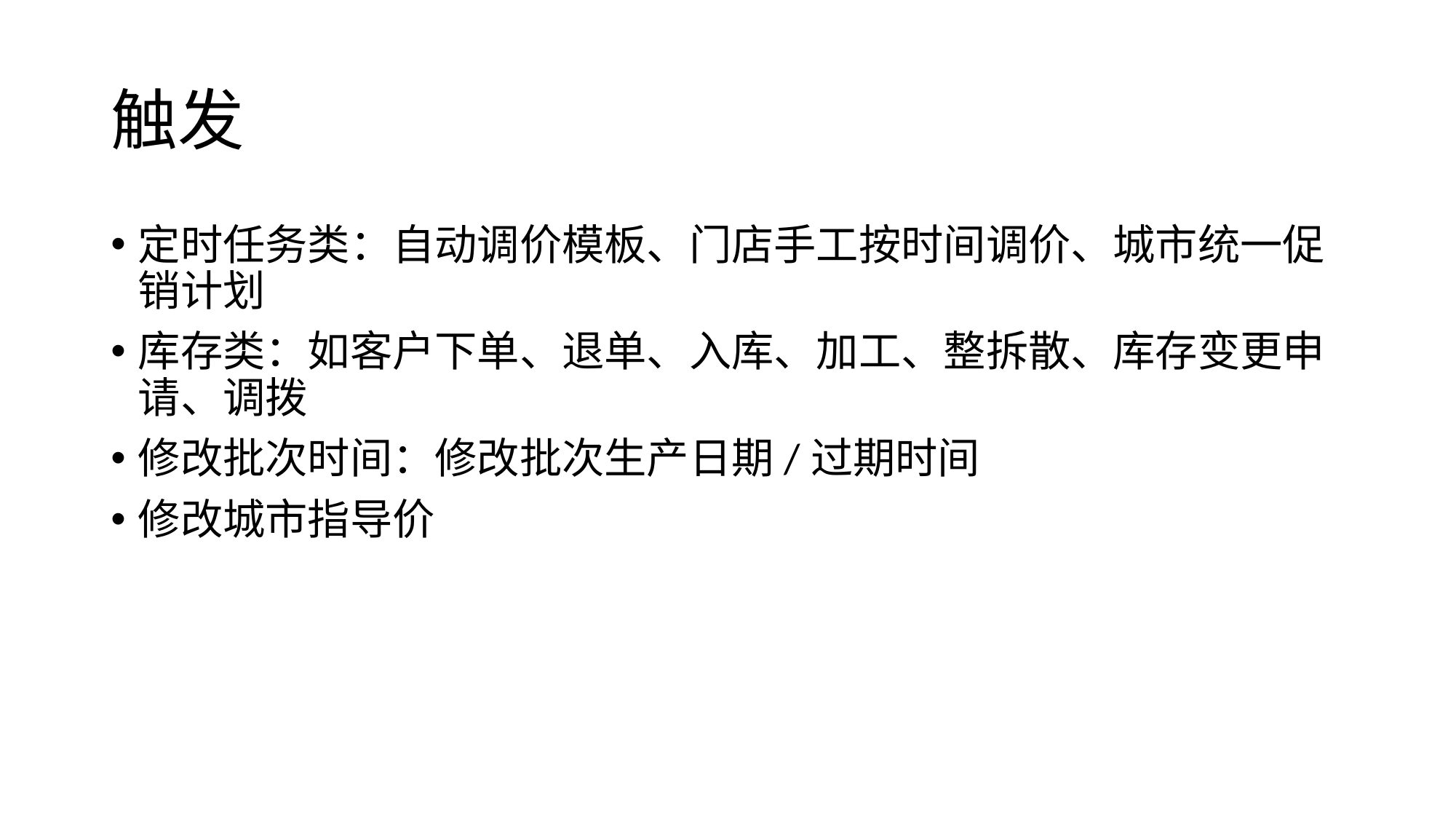

# 触发
定时任务类：自动调价模板、门店手工按时间调价、城市统一促销计划
库存类：如客户下单、退单、入库、加工、整拆散、库存变更申请、调拨
修改批次时间：修改批次生产日期/过期时间
修改城市指导价